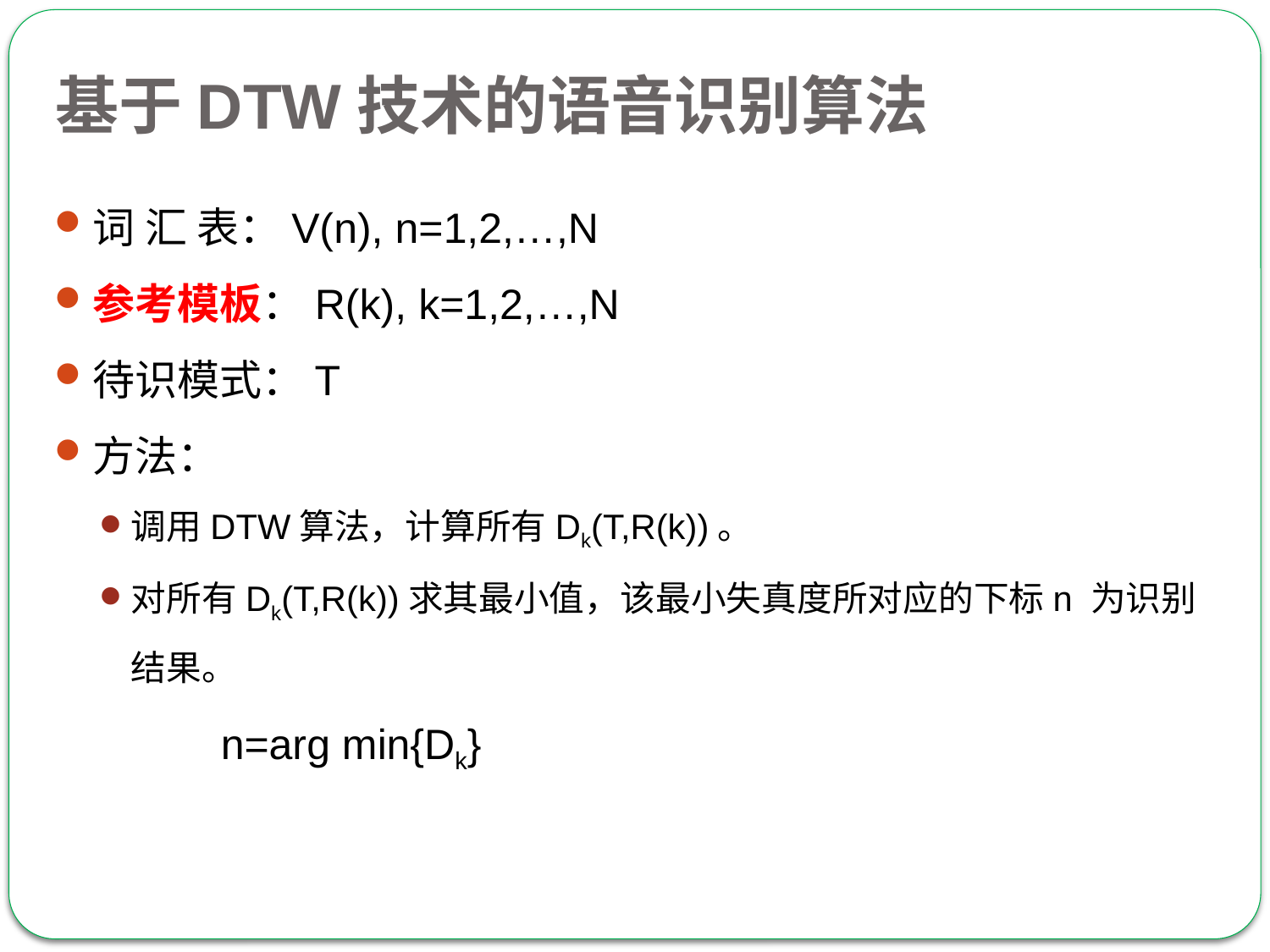

# 基于DTW技术的语音识别算法
词 汇 表：V(n), n=1,2,…,N
参考模板：R(k), k=1,2,…,N
待识模式：T
方法：
调用DTW算法，计算所有Dk(T,R(k))。
对所有Dk(T,R(k))求其最小值，该最小失真度所对应的下标n 为识别结果。
              n=arg min{Dk}